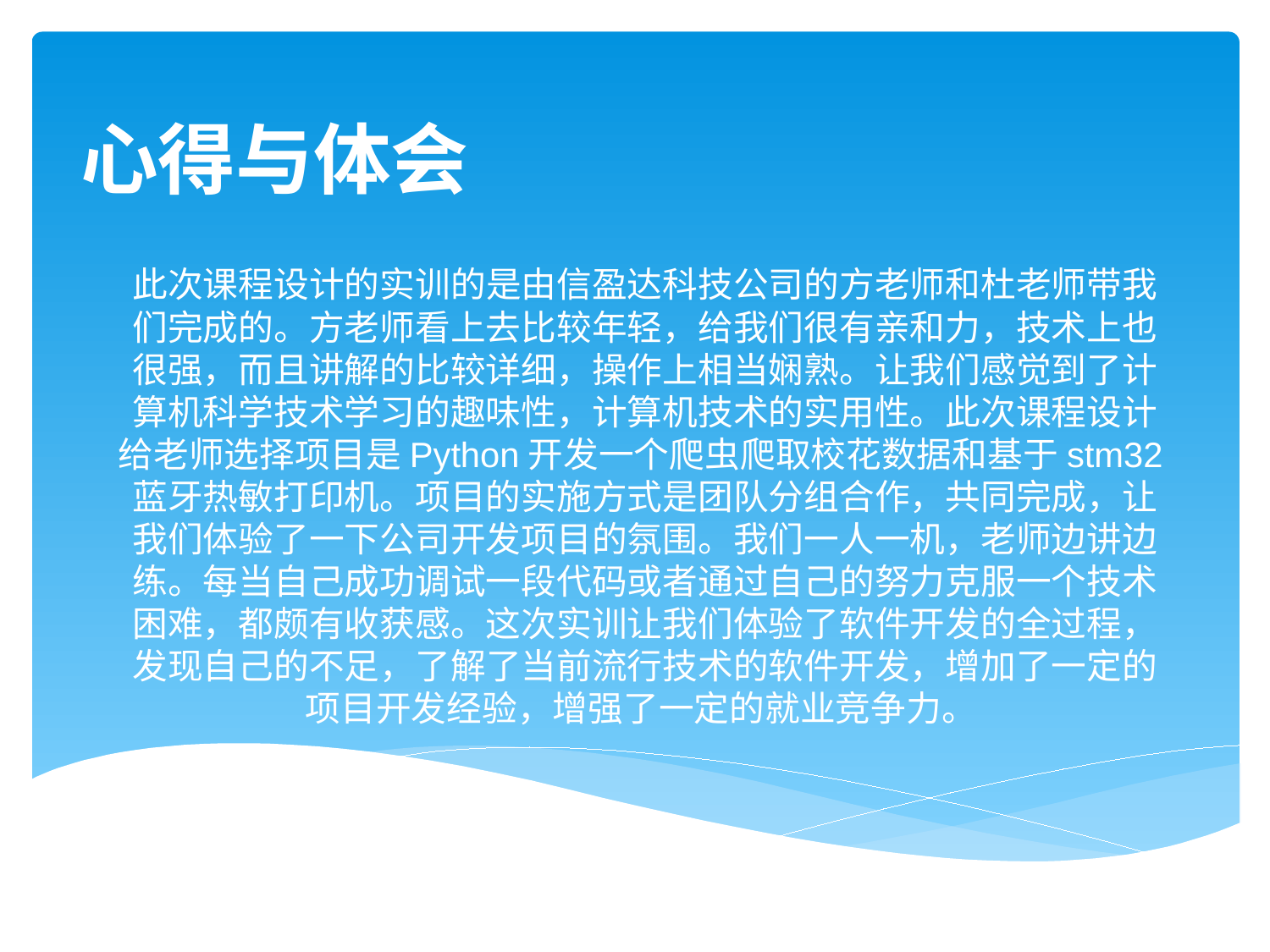

# 心得与体会
此次课程设计的实训的是由信盈达科技公司的方老师和杜老师带我们完成的。方老师看上去比较年轻，给我们很有亲和力，技术上也很强，而且讲解的比较详细，操作上相当娴熟。让我们感觉到了计算机科学技术学习的趣味性，计算机技术的实用性。此次课程设计给老师选择项目是Python开发一个爬虫爬取校花数据和基于stm32蓝牙热敏打印机。项目的实施方式是团队分组合作，共同完成，让我们体验了一下公司开发项目的氛围。我们一人一机，老师边讲边练。每当自己成功调试一段代码或者通过自己的努力克服一个技术困难，都颇有收获感。这次实训让我们体验了软件开发的全过程，发现自己的不足，了解了当前流行技术的软件开发，增加了一定的项目开发经验，增强了一定的就业竞争力。